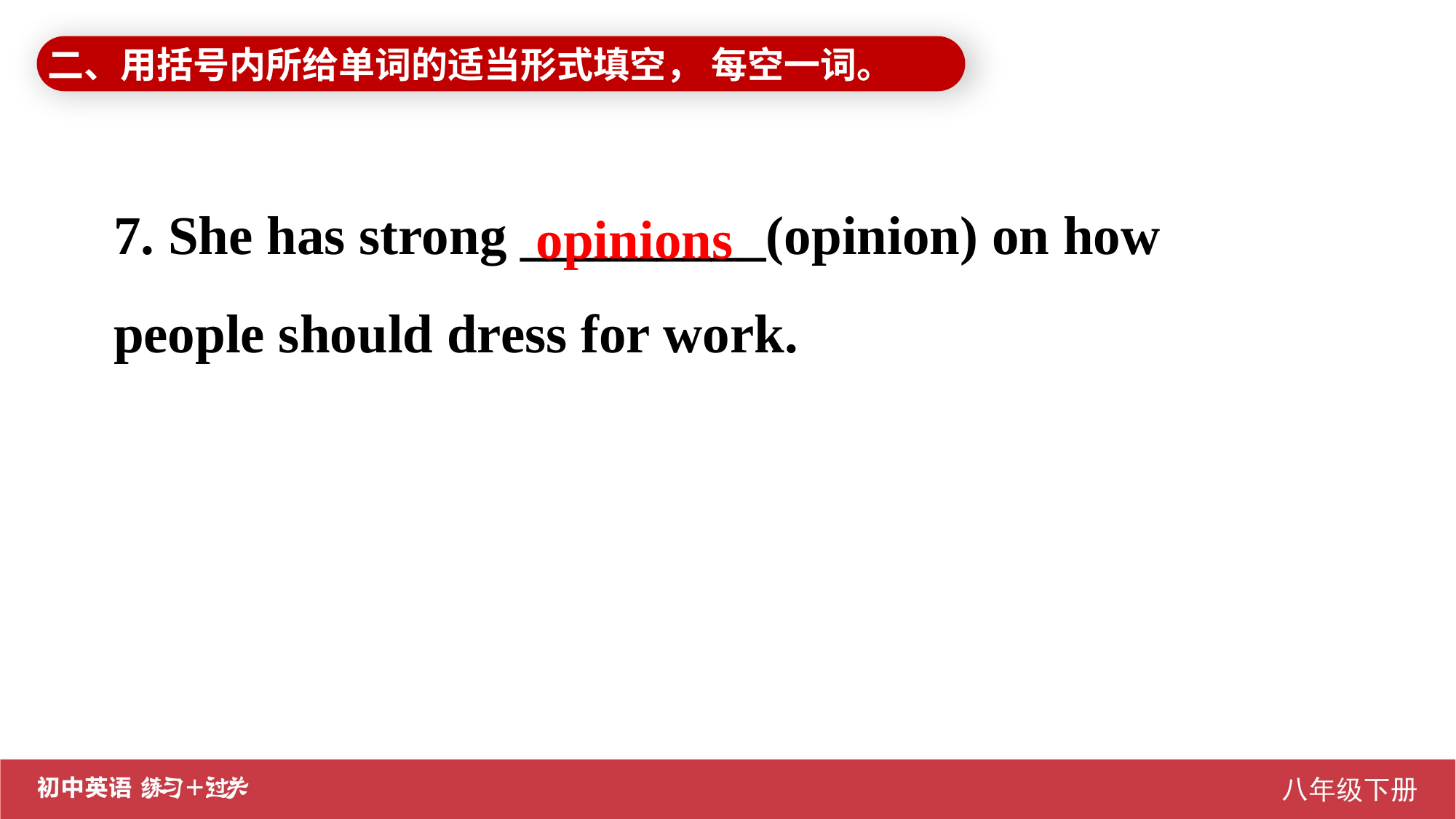

二、用括号内所给单词的适当形式填空， 每空一词。
7. She has strong _________(opinion) on how people should dress for work.

opinions